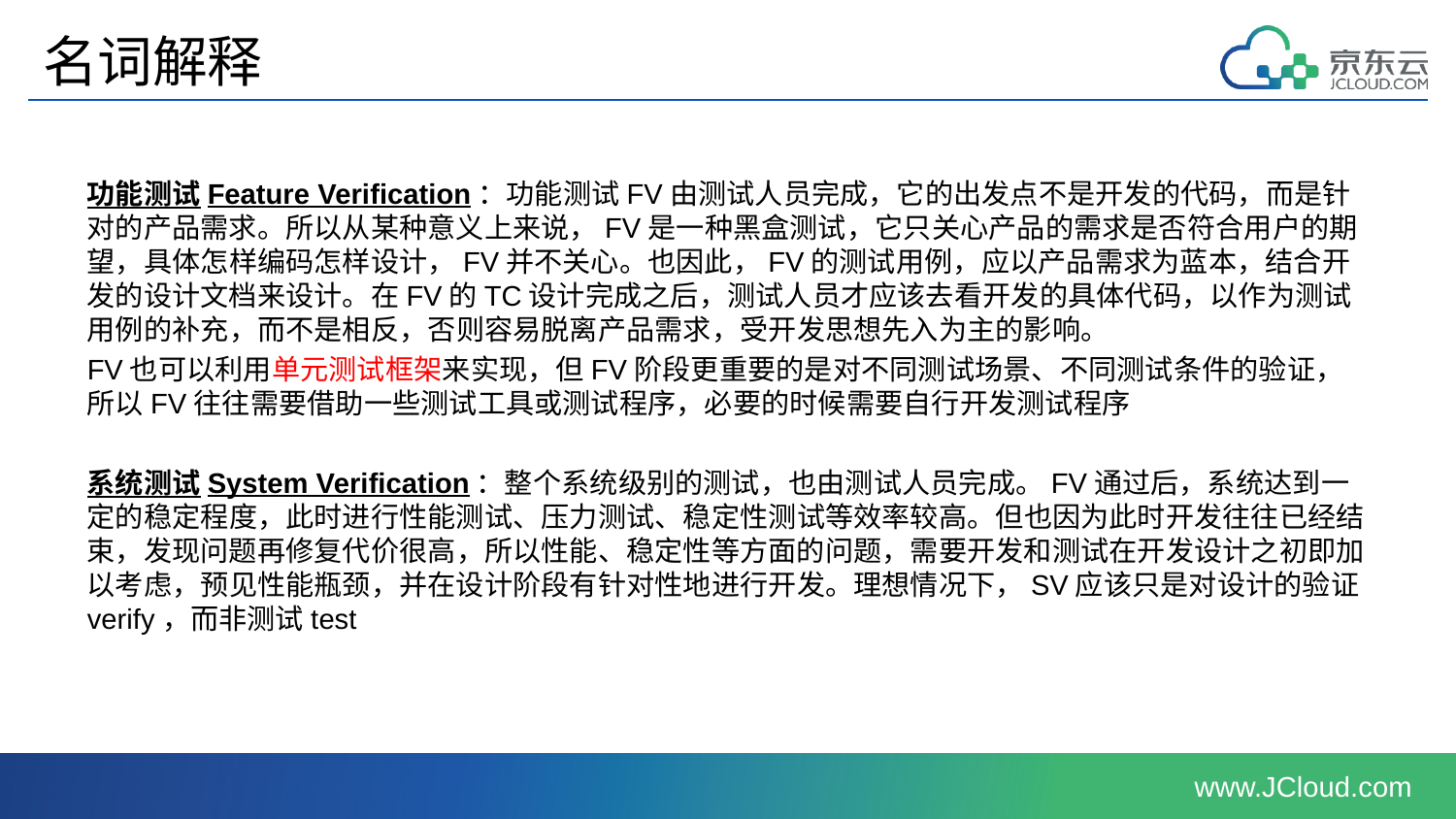

# 名词解释
功能测试Feature Verification：功能测试FV由测试人员完成，它的出发点不是开发的代码，而是针对的产品需求。所以从某种意义上来说，FV是一种黑盒测试，它只关心产品的需求是否符合用户的期望，具体怎样编码怎样设计，FV并不关心。也因此，FV的测试用例，应以产品需求为蓝本，结合开发的设计文档来设计。在FV的TC设计完成之后，测试人员才应该去看开发的具体代码，以作为测试用例的补充，而不是相反，否则容易脱离产品需求，受开发思想先入为主的影响。
FV也可以利用单元测试框架来实现，但FV阶段更重要的是对不同测试场景、不同测试条件的验证，所以FV往往需要借助一些测试工具或测试程序，必要的时候需要自行开发测试程序

系统测试System Verification：整个系统级别的测试，也由测试人员完成。FV通过后，系统达到一定的稳定程度，此时进行性能测试、压力测试、稳定性测试等效率较高。但也因为此时开发往往已经结束，发现问题再修复代价很高，所以性能、稳定性等方面的问题，需要开发和测试在开发设计之初即加以考虑，预见性能瓶颈，并在设计阶段有针对性地进行开发。理想情况下，SV应该只是对设计的验证verify，而非测试test